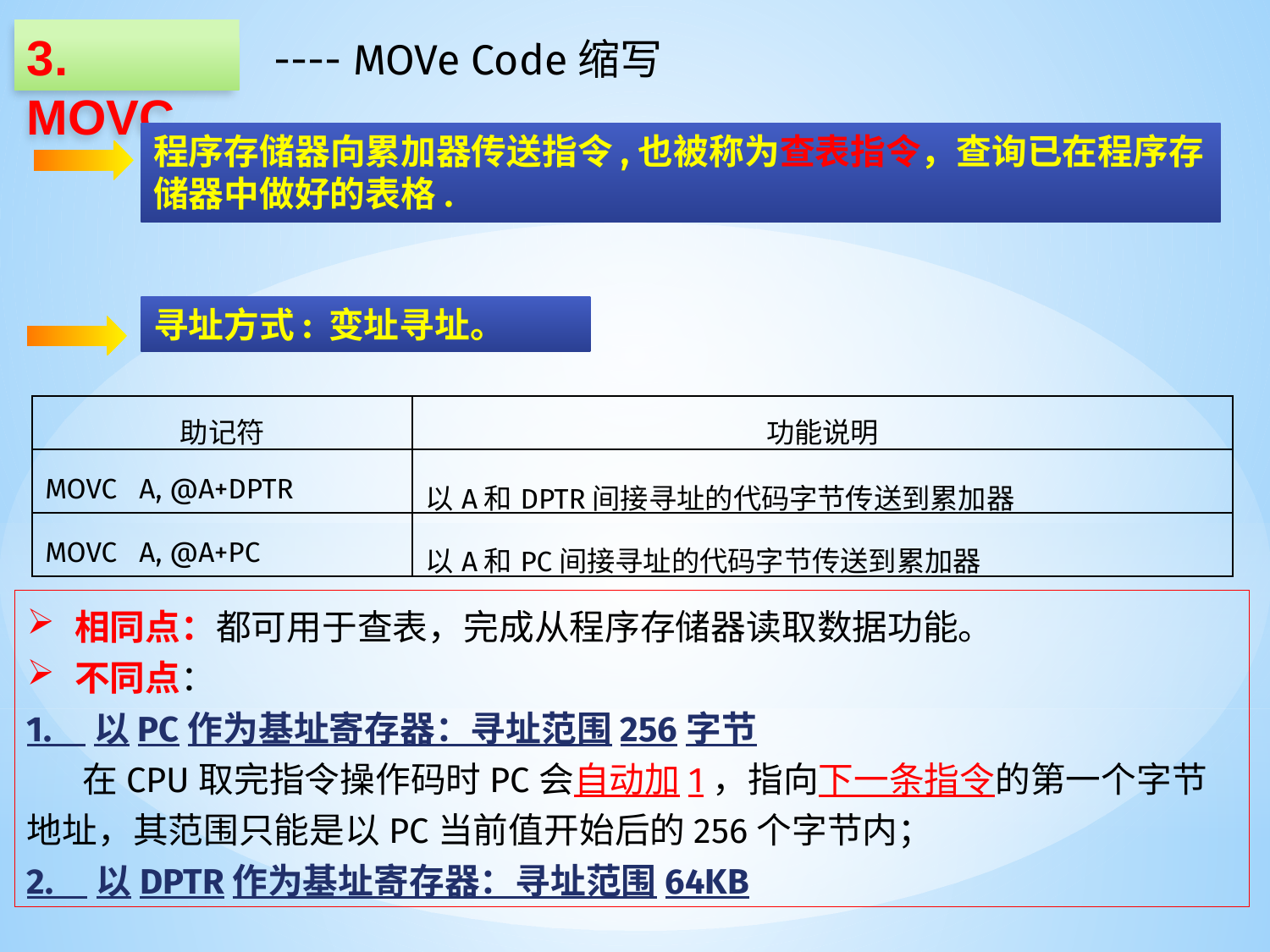

3. MOVC
---- MOVe Code缩写
程序存储器向累加器传送指令,也被称为查表指令，查询已在程序存储器中做好的表格.

寻址方式: 变址寻址。

| 助记符 | 功能说明 |
| --- | --- |
| MOVC A, @A+DPTR | 以A和DPTR间接寻址的代码字节传送到累加器 |
| MOVC A, @A+PC | 以A和PC间接寻址的代码字节传送到累加器 |
相同点：都可用于查表，完成从程序存储器读取数据功能。
不同点：
1.    以PC作为基址寄存器：寻址范围256字节
      在CPU取完指令操作码时PC会自动加1，指向下一条指令的第一个字节地址，其范围只能是以PC当前值开始后的256个字节内；
2.    以DPTR作为基址寄存器：寻址范围64KB